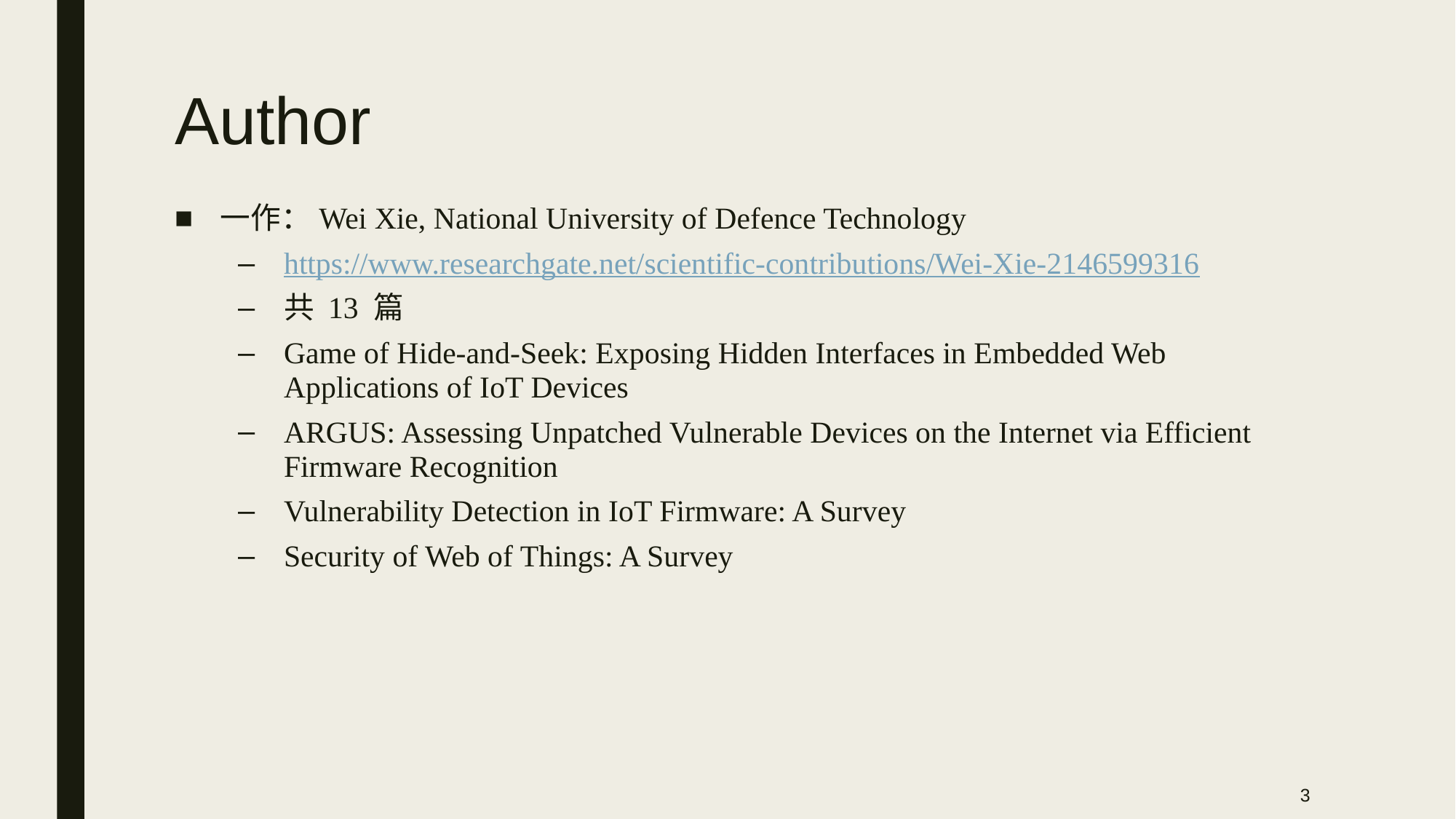

# Author
一作：Wei Xie, National University of Defence Technology
https://www.researchgate.net/scientific-contributions/Wei-Xie-2146599316
共 13 篇
Game of Hide-and-Seek: Exposing Hidden Interfaces in Embedded Web Applications of IoT Devices
ARGUS: Assessing Unpatched Vulnerable Devices on the Internet via Efficient Firmware Recognition
Vulnerability Detection in IoT Firmware: A Survey
Security of Web of Things: A Survey
3